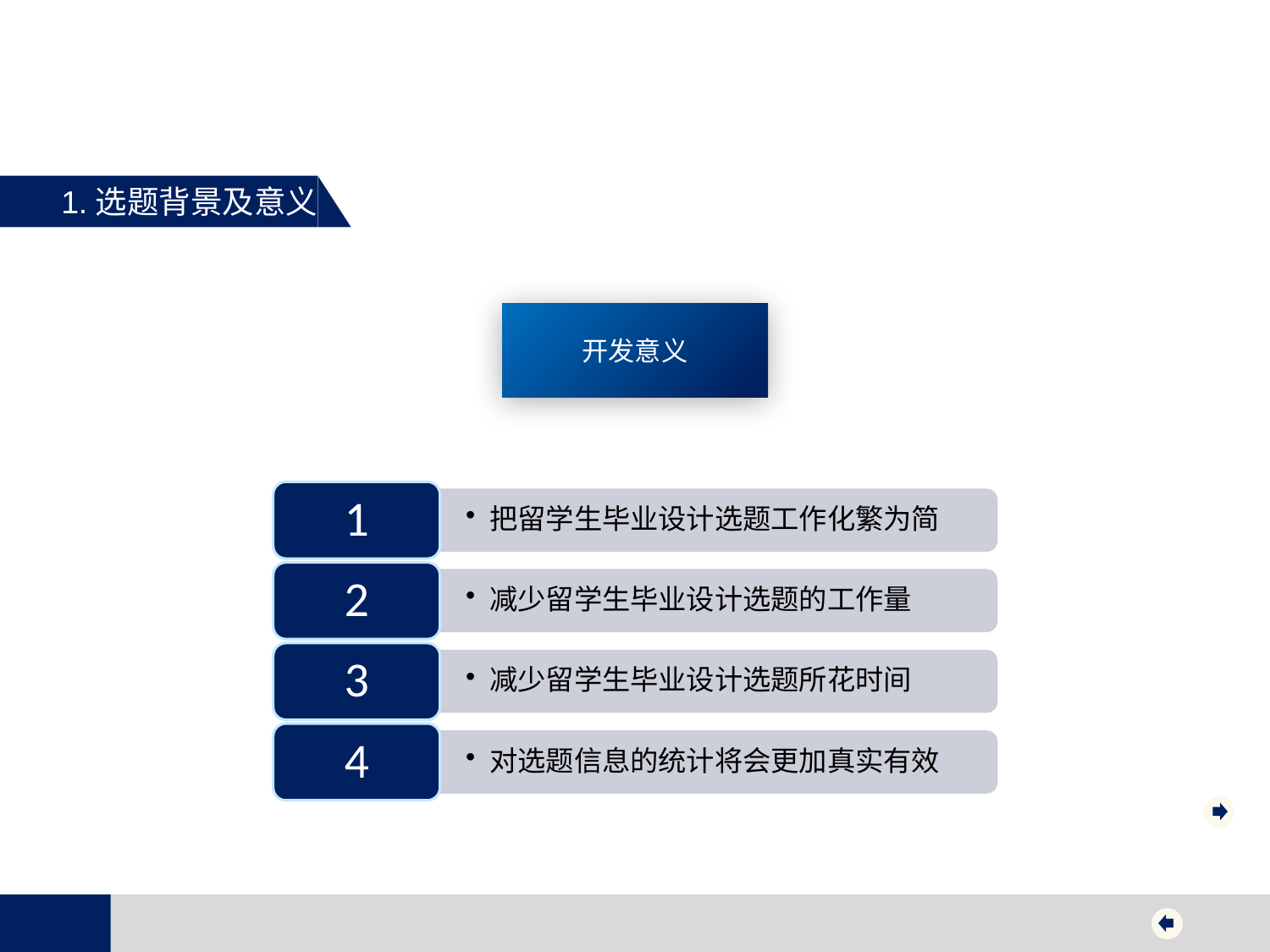

1.选题背景及意义
开发意义
1
把留学生毕业设计选题工作化繁为简
2
减少留学生毕业设计选题的工作量
3
减少留学生毕业设计选题所花时间
4
对选题信息的统计将会更加真实有效